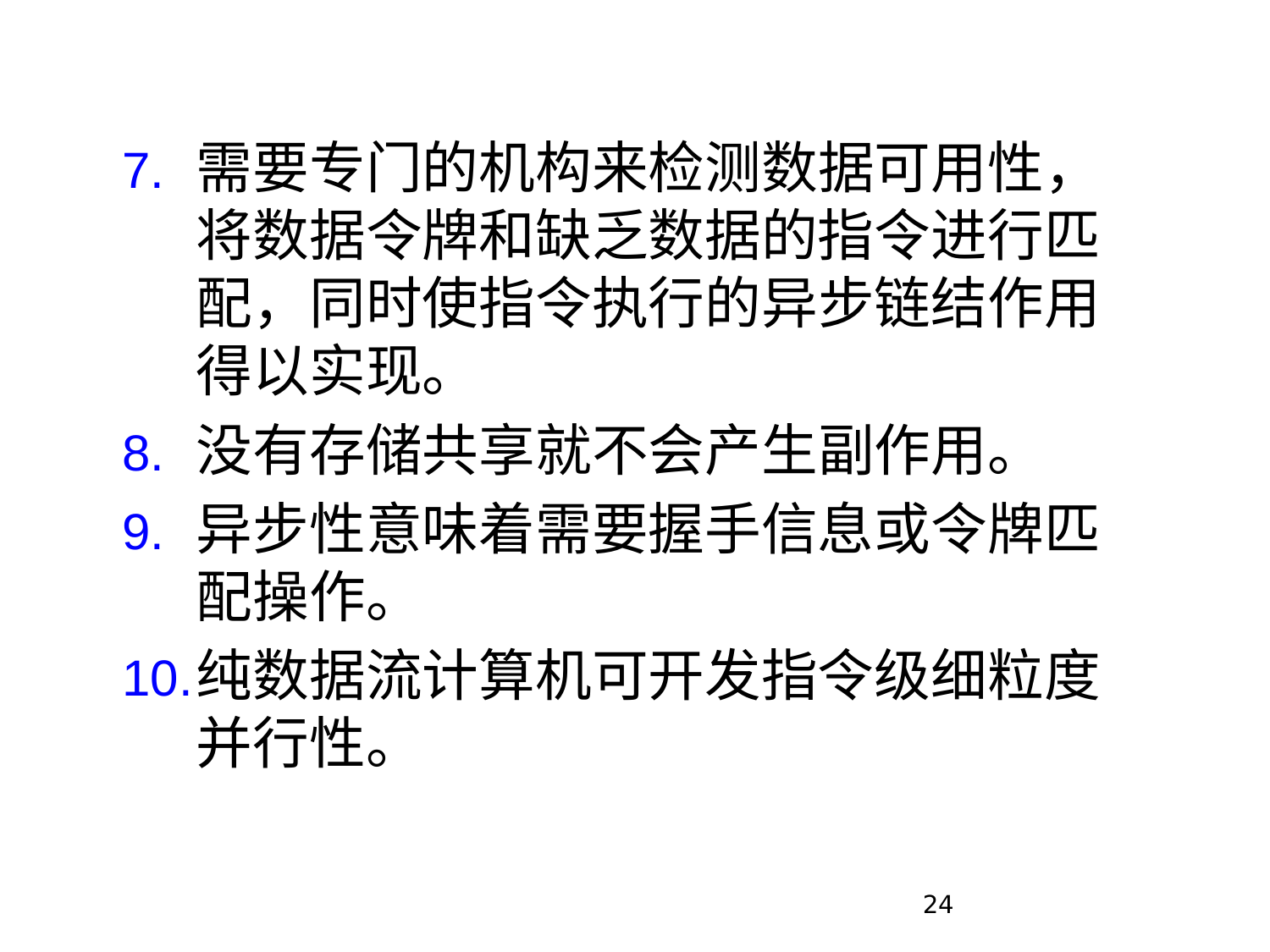

需要专门的机构来检测数据可用性，将数据令牌和缺乏数据的指令进行匹配，同时使指令执行的异步链结作用得以实现。
没有存储共享就不会产生副作用。
异步性意味着需要握手信息或令牌匹配操作。
纯数据流计算机可开发指令级细粒度并行性。
24